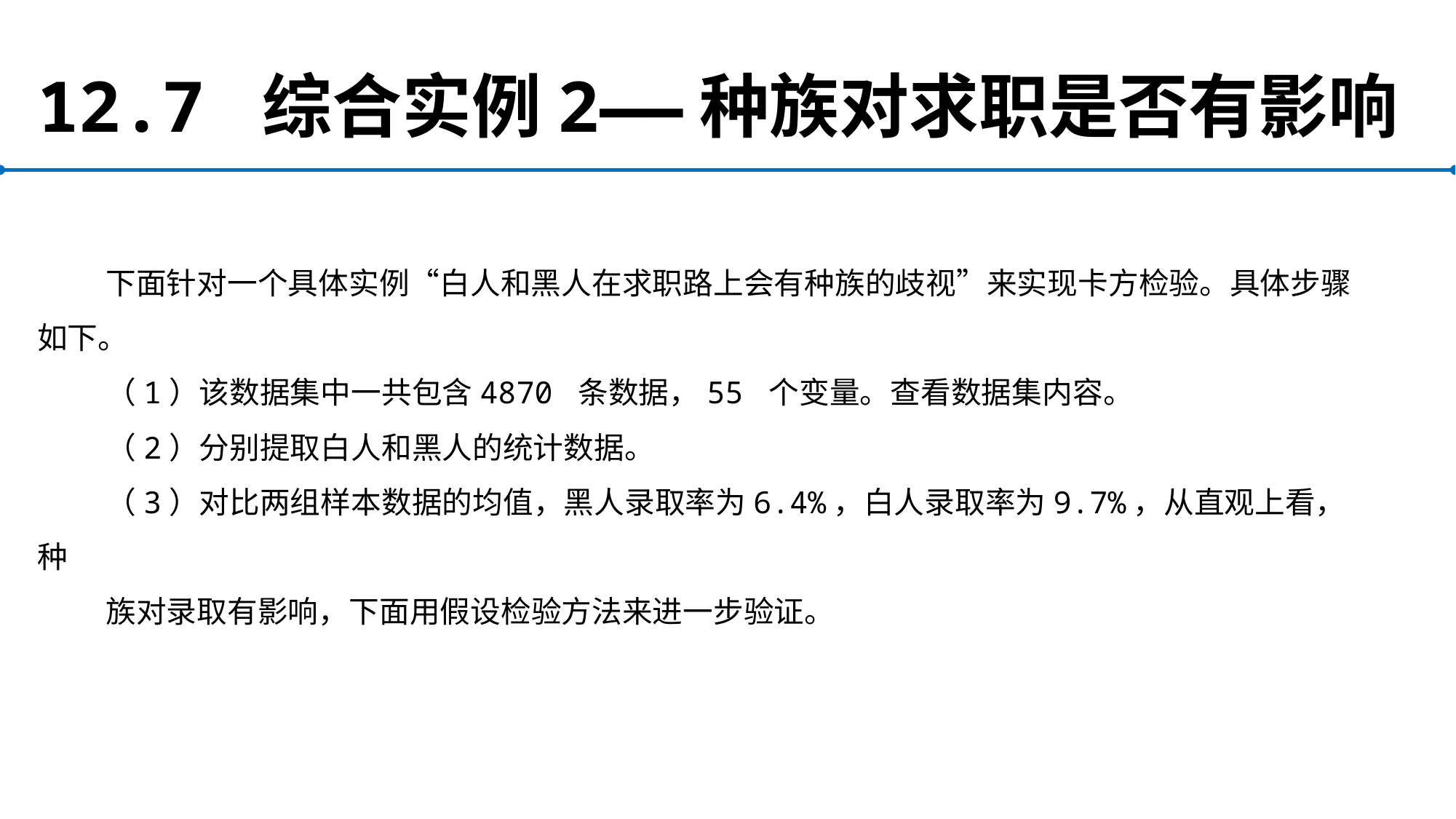

# 12.7 综合实例2——种族对求职是否有影响
下面针对一个具体实例“白人和黑人在求职路上会有种族的歧视”来实现卡方检验。具体步骤如下。
（1）该数据集中一共包含4870 条数据，55 个变量。查看数据集内容。
（2）分别提取白人和黑人的统计数据。
（3）对比两组样本数据的均值，黑人录取率为6.4%，白人录取率为9.7%，从直观上看，种
族对录取有影响，下面用假设检验方法来进一步验证。